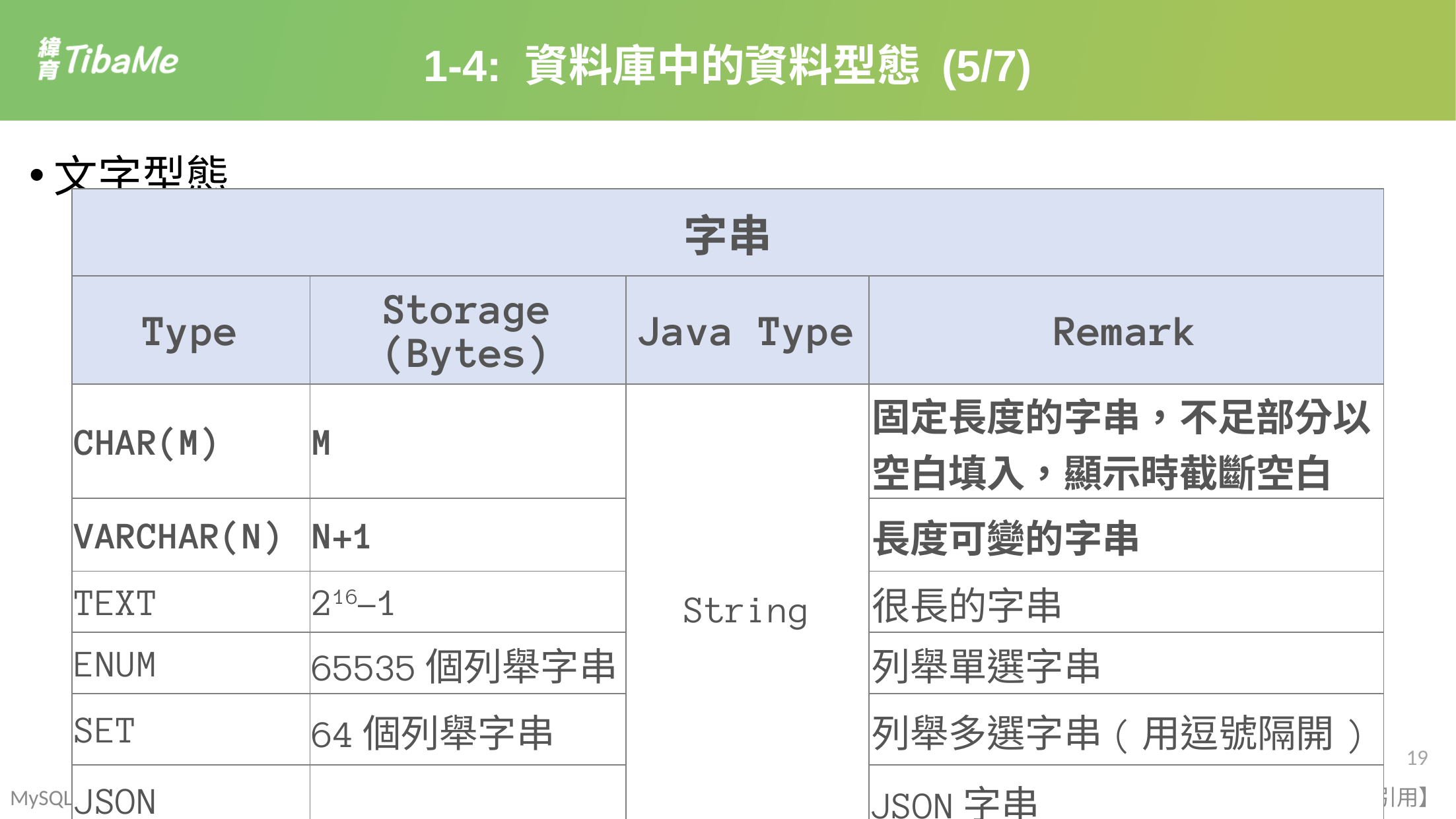

1-4: 資料庫中的資料型態 (5/7)
文字型態

| 字串 |  |  |  |
| --- | --- | --- | --- |
| Type | Storage (Bytes) | Java Type | Remark |
| CHAR(M) | M | String | 固定長度的字串，不足部分以空白填入，顯示時截斷空白 |
| VARCHAR(N) | N+1 |  | 長度可變的字串 |
| TEXT | 216-1 |  | 很長的字串 |
| ENUM | 65535個列舉字串 |  | 列舉單選字串 |
| SET | 64個列舉字串 |  | 列舉多選字串(用逗號隔開) |
| JSON |  |  | JSON字串 |
MySQL
李偉銘 編著【版權所有，不得任意拷貝或引用】